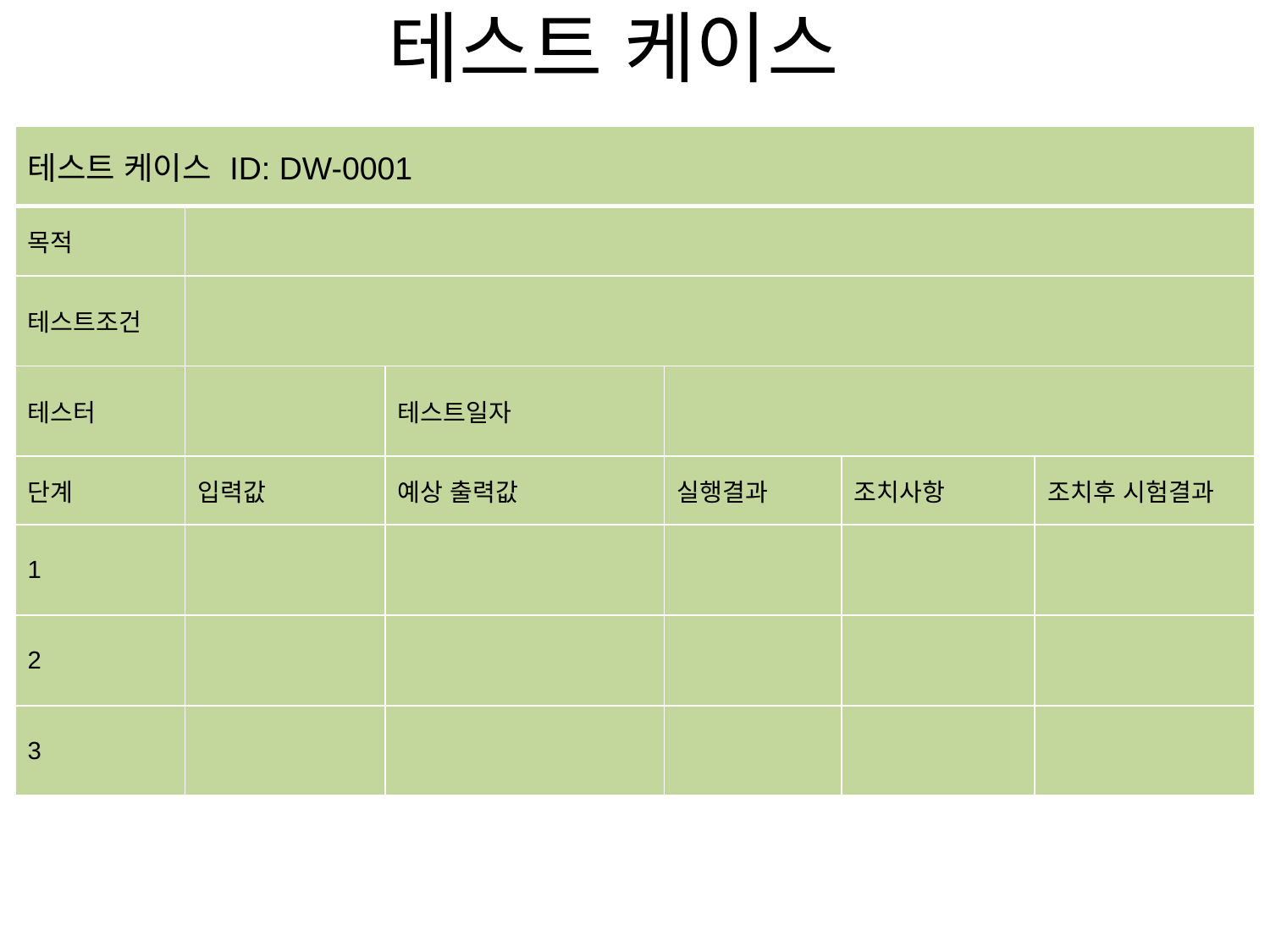

# 테스트 케이스
| 테스트 케이스 ID: DW-0001 |  |  |  |  |  |
| --- | --- | --- | --- | --- | --- |
| 목적 |  |  |  |  |  |
| 테스트조건 |  |  |  |  |  |
| 테스터 |  | 테스트일자 |  |  |  |
| 단계 | 입력값 | 예상 출력값 | 실행결과 | 조치사항 | 조치후 시험결과 |
| 1 |  |  |  |  |  |
| 2 |  |  |  |  |  |
| 3 |  |  |  |  |  |